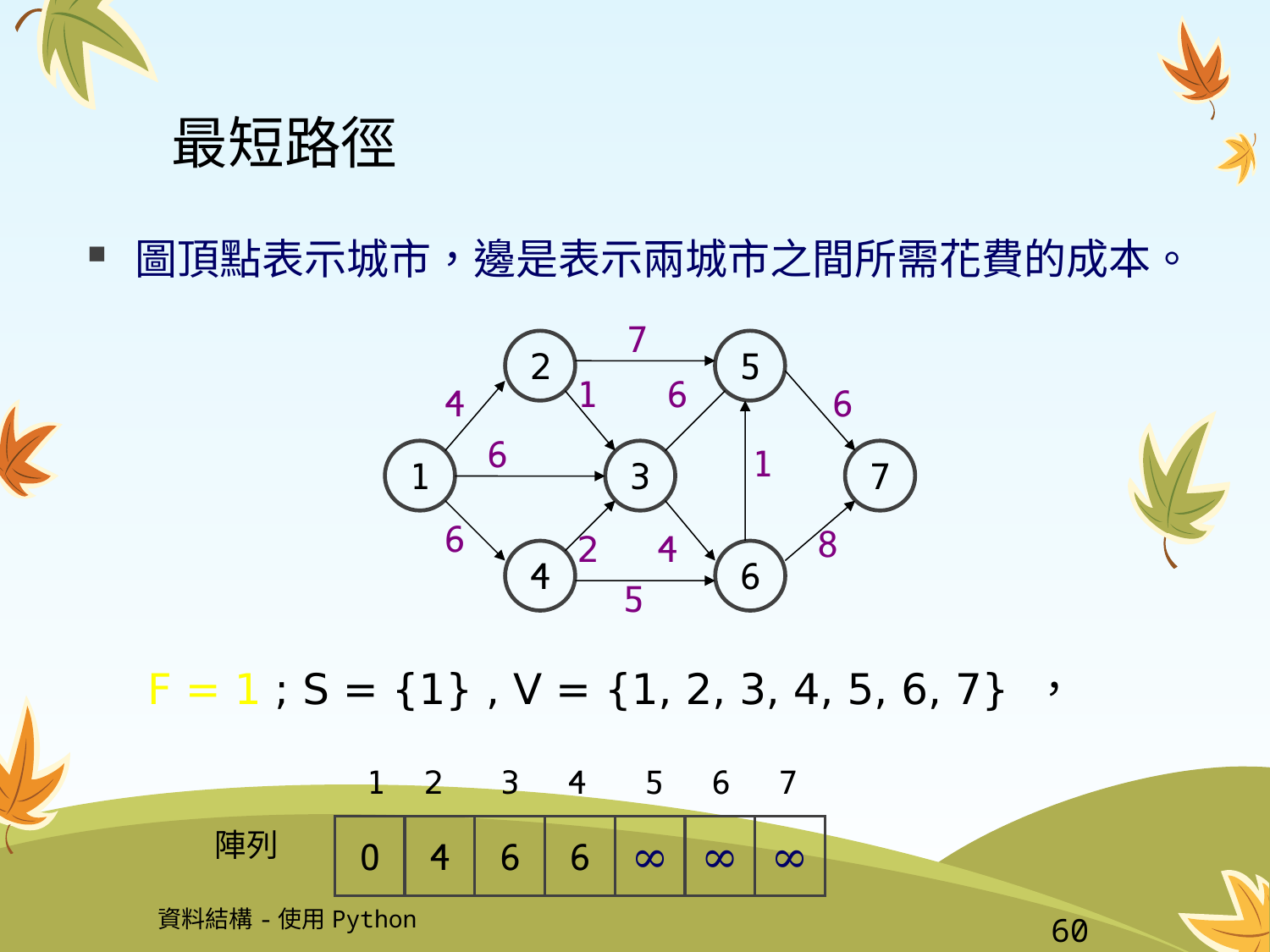

# 最短路徑
圖頂點表示城市，邊是表示兩城市之間所需花費的成本。
7
2
5

1
6

4
6

6
1
1
3
7

6
8
2
4
4
6
5

F = 1 ; S = {1} , V = {1, 2, 3, 4, 5, 6, 7} ，
1    2      3     4      5     6     7
0
4
6
6
∞
∞
∞
陣列
資料結構-使用Python
60